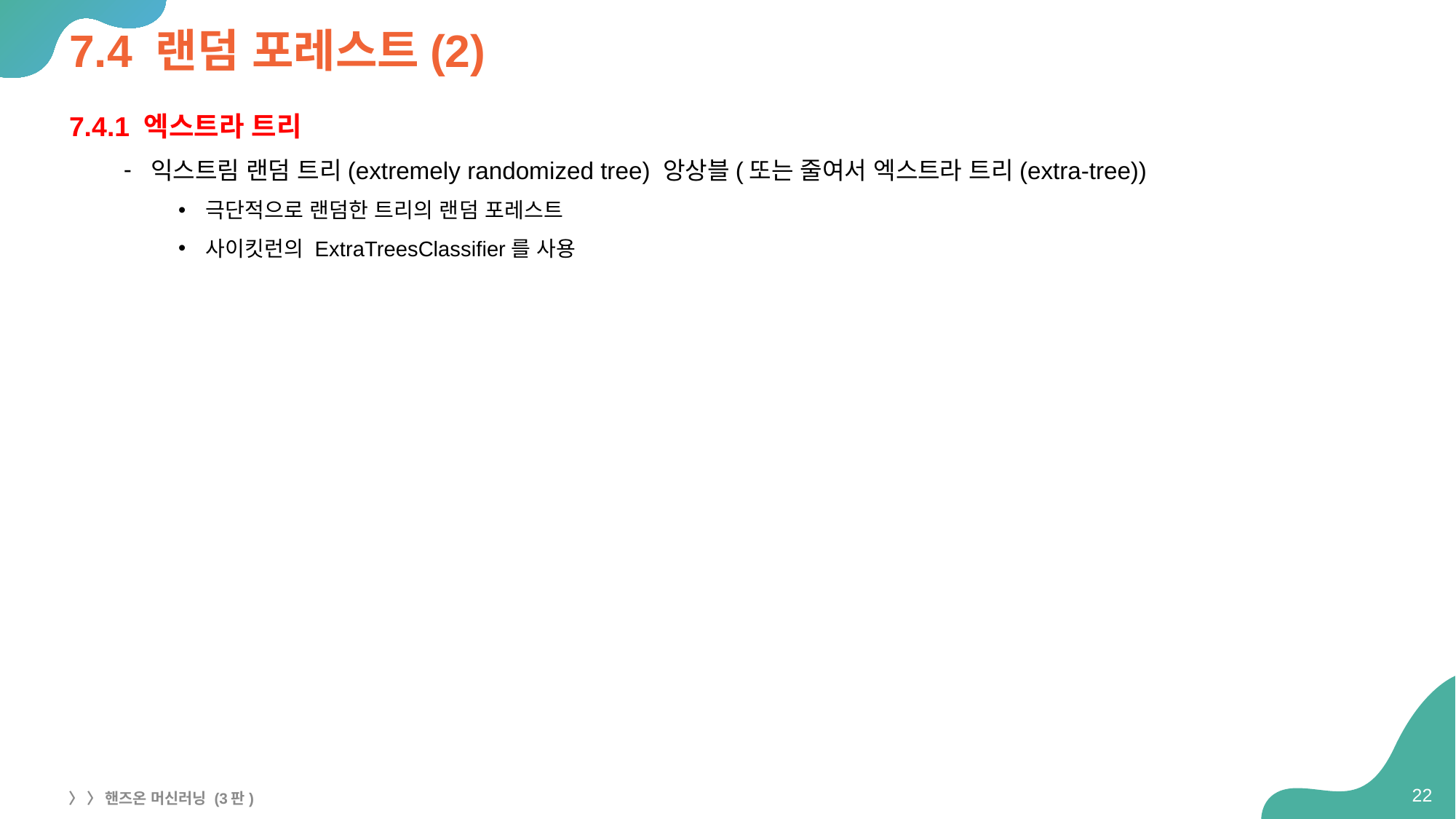

# 7.4 랜덤 포레스트(2)
7.4.1 엑스트라 트리
익스트림 랜덤 트리(extremely randomized tree) 앙상블(또는 줄여서 엑스트라 트리(extra-tree))
극단적으로 랜덤한 트리의 랜덤 포레스트
사이킷런의 ExtraTreesClassifier를 사용
22
〉 〉 핸즈온 머신러닝 (3판)